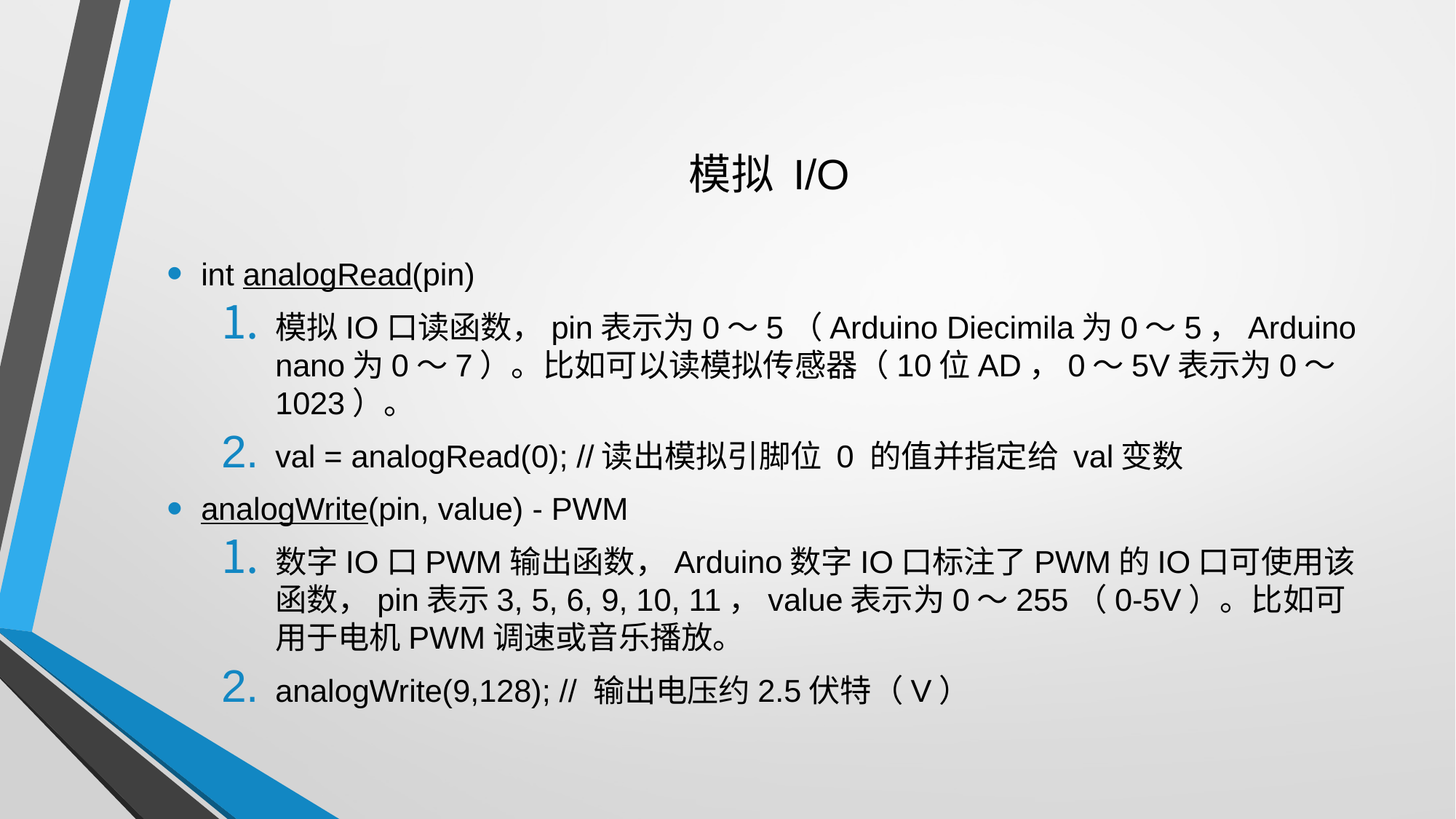

# 模拟 I/O
int analogRead(pin)
模拟IO口读函数，pin表示为0～5（Arduino Diecimila为0～5，Arduino nano为0～7）。比如可以读模拟传感器（10位AD，0～5V表示为0～1023）。
val = analogRead(0); //读出模拟引脚位 0 的值并指定给 val变数
analogWrite(pin, value) - PWM
数字IO口PWM输出函数，Arduino数字IO口标注了PWM的IO口可使用该函数，pin表示3, 5, 6, 9, 10, 11，value表示为0～255（0-5V）。比如可用于电机PWM调速或音乐播放。
analogWrite(9,128); // 输出电压约2.5伏特（V）